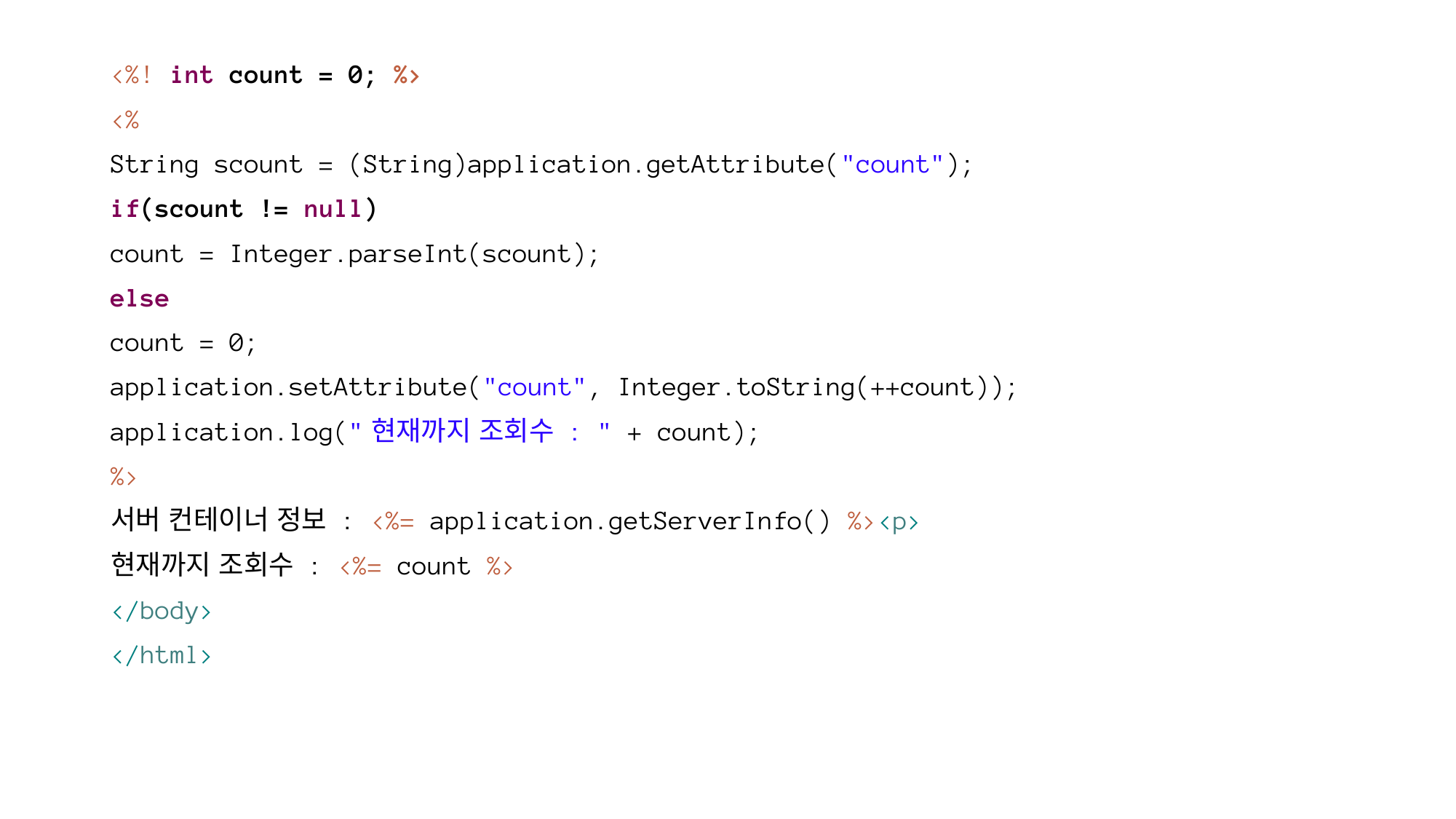

<%! int count = 0; %>
<%
String scount = (String)application.getAttribute("count");
if(scount != null)
count = Integer.parseInt(scount);
else
count = 0;
application.setAttribute("count", Integer.toString(++count));
application.log("현재까지 조회수 : " + count);
%>
서버 컨테이너 정보 : <%= application.getServerInfo() %><p>
현재까지 조회수 : <%= count %>
</body>
</html>